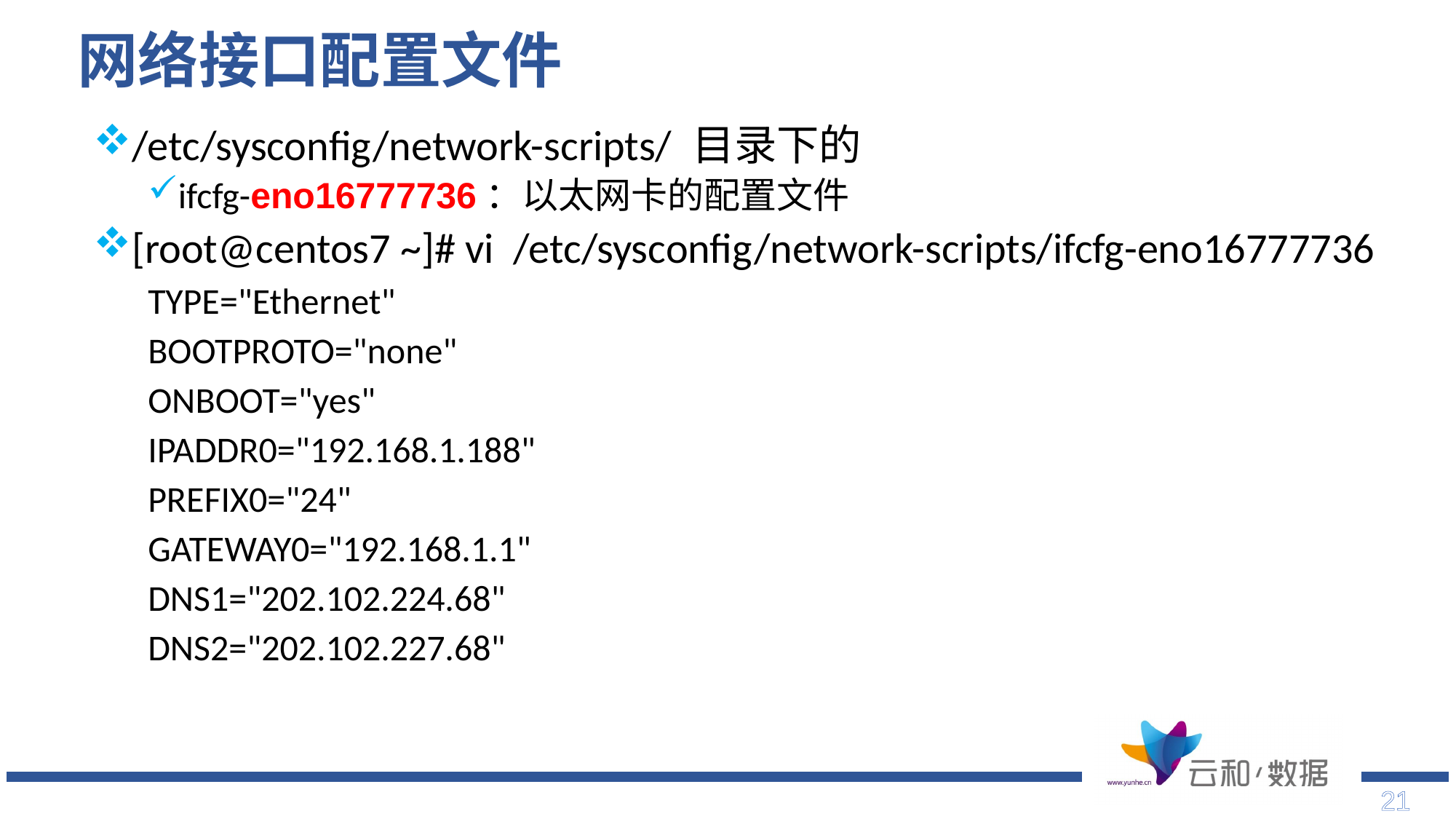

# 网络接口配置文件
/etc/sysconfig/network-scripts/ 目录下的
ifcfg-eno16777736：以太网卡的配置文件
[root@centos7 ~]# vi  /etc/sysconfig/network-scripts/ifcfg-eno16777736
TYPE="Ethernet"
BOOTPROTO="none"
ONBOOT="yes"
IPADDR0="192.168.1.188"
PREFIX0="24"
GATEWAY0="192.168.1.1"
DNS1="202.102.224.68"
DNS2="202.102.227.68"